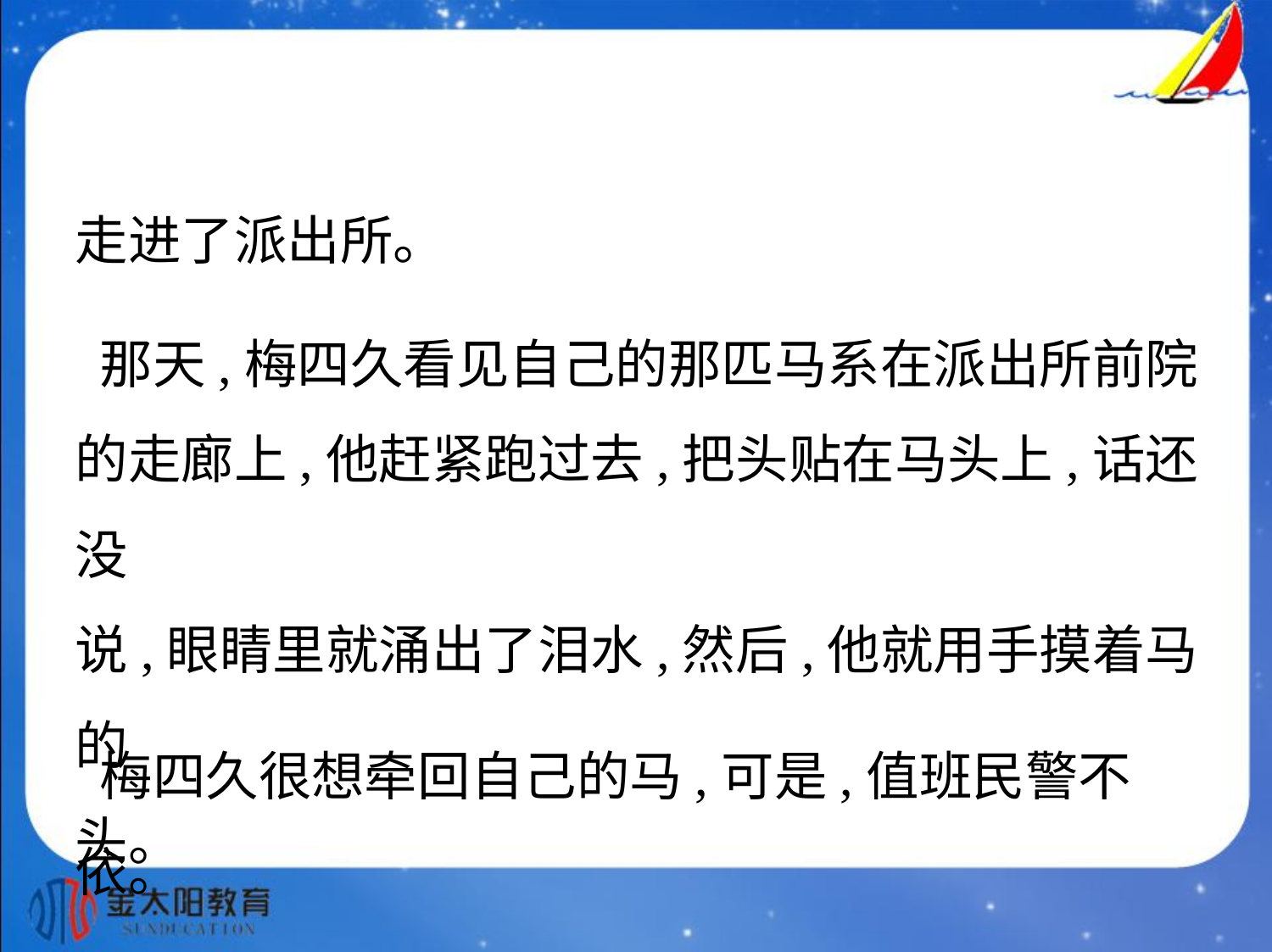

走进了派出所。
 那天,梅四久看见自己的那匹马系在派出所前院
的走廊上,他赶紧跑过去,把头贴在马头上,话还没
说,眼睛里就涌出了泪水,然后,他就用手摸着马的
头。
 梅四久很想牵回自己的马,可是,值班民警不依。